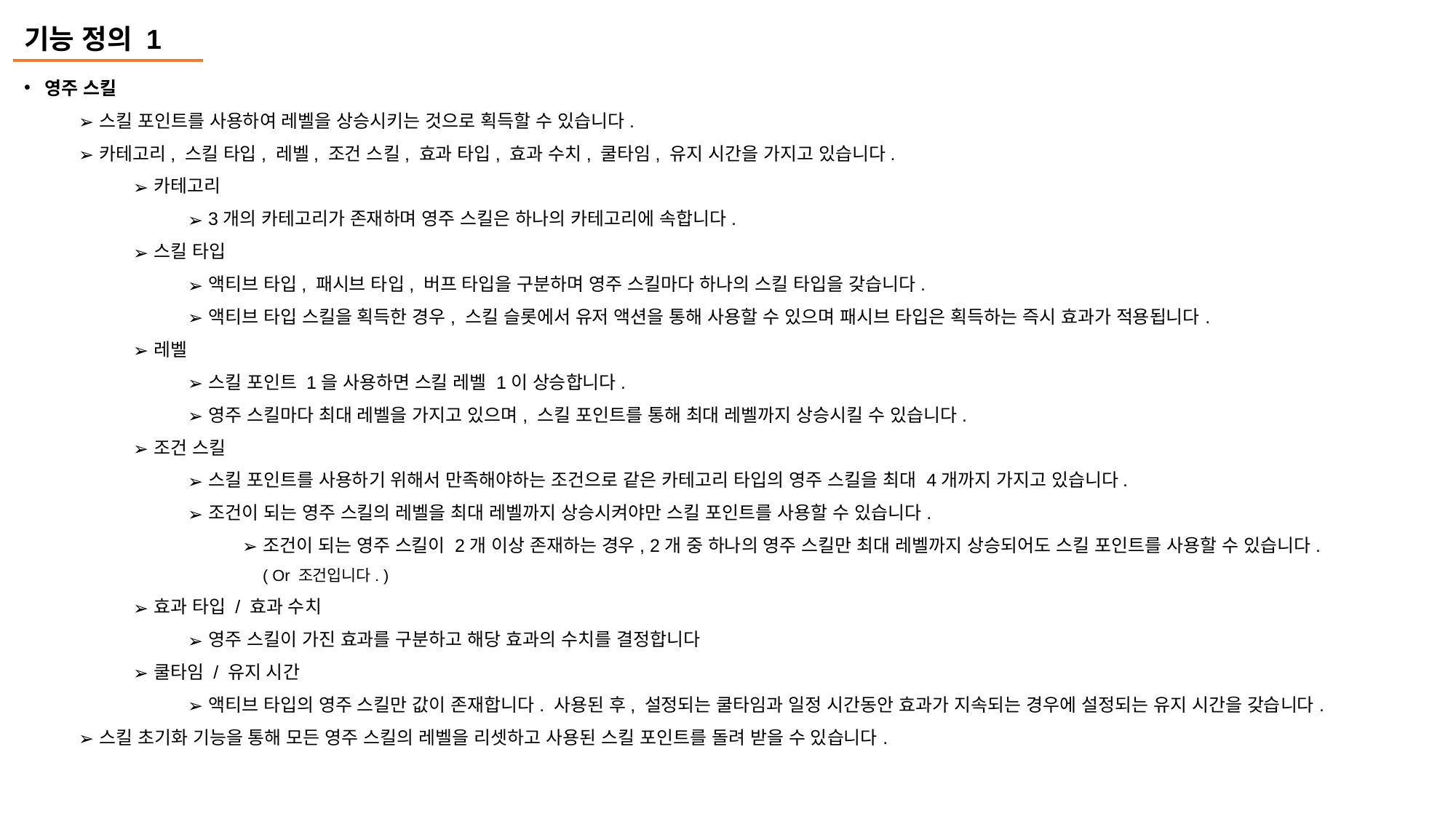

기능 정의 1
영주 스킬
스킬 포인트를 사용하여 레벨을 상승시키는 것으로 획득할 수 있습니다.
카테고리, 스킬 타입, 레벨, 조건 스킬, 효과 타입, 효과 수치, 쿨타임, 유지 시간을 가지고 있습니다.
카테고리
3개의 카테고리가 존재하며 영주 스킬은 하나의 카테고리에 속합니다.
스킬 타입
액티브 타입, 패시브 타입, 버프 타입을 구분하며 영주 스킬마다 하나의 스킬 타입을 갖습니다.
액티브 타입 스킬을 획득한 경우, 스킬 슬롯에서 유저 액션을 통해 사용할 수 있으며 패시브 타입은 획득하는 즉시 효과가 적용됩니다.
레벨
스킬 포인트 1을 사용하면 스킬 레벨 1이 상승합니다.
영주 스킬마다 최대 레벨을 가지고 있으며, 스킬 포인트를 통해 최대 레벨까지 상승시킬 수 있습니다.
조건 스킬
스킬 포인트를 사용하기 위해서 만족해야하는 조건으로 같은 카테고리 타입의 영주 스킬을 최대 4개까지 가지고 있습니다.
조건이 되는 영주 스킬의 레벨을 최대 레벨까지 상승시켜야만 스킬 포인트를 사용할 수 있습니다.
조건이 되는 영주 스킬이 2개 이상 존재하는 경우, 2개 중 하나의 영주 스킬만 최대 레벨까지 상승되어도 스킬 포인트를 사용할 수 있습니다.
( Or 조건입니다. )
효과 타입 / 효과 수치
영주 스킬이 가진 효과를 구분하고 해당 효과의 수치를 결정합니다
쿨타임 / 유지 시간
액티브 타입의 영주 스킬만 값이 존재합니다. 사용된 후, 설정되는 쿨타임과 일정 시간동안 효과가 지속되는 경우에 설정되는 유지 시간을 갖습니다.
스킬 초기화 기능을 통해 모든 영주 스킬의 레벨을 리셋하고 사용된 스킬 포인트를 돌려 받을 수 있습니다.